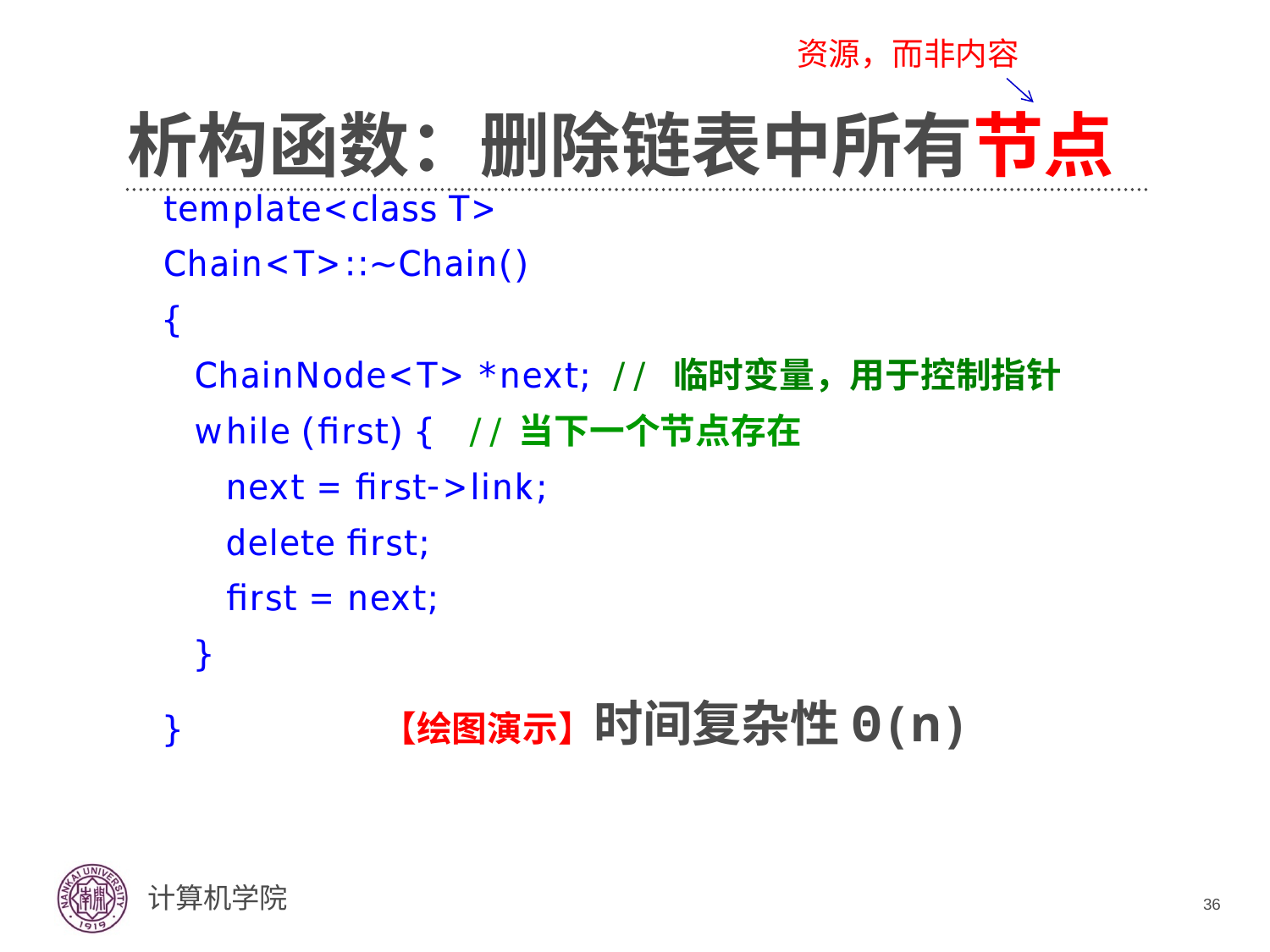

资源，而非内容
# 析构函数：删除链表中所有节点
template<class T>
Chain<T>::~Chain()
{
   ChainNode<T> *next;  // 临时变量，用于控制指针
   while (first) {   //当下一个节点存在
      next = first->link;
      delete first;
      first = next;
   }
}                  【绘图演示】时间复杂性Θ(n)
36